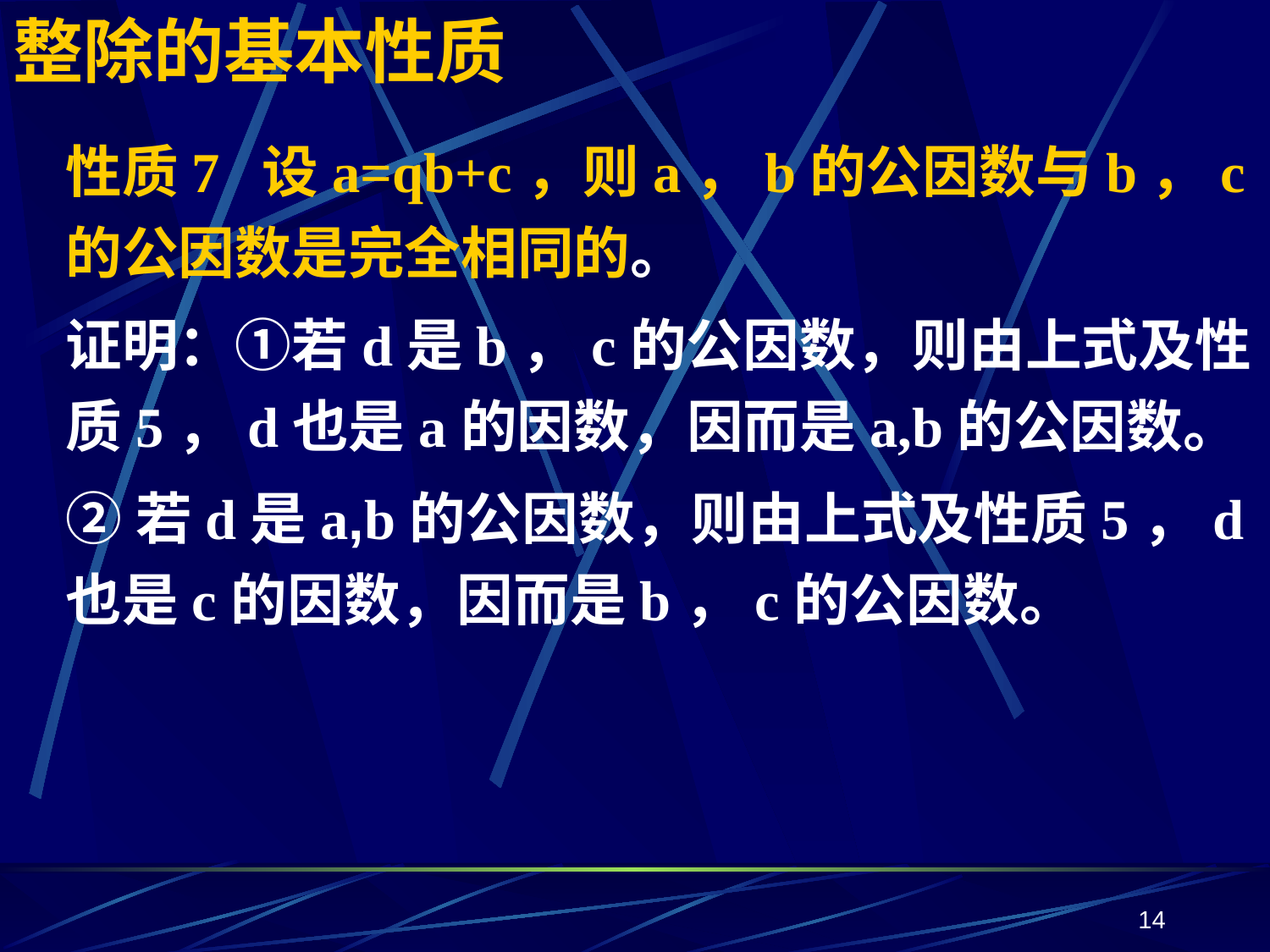

# 整除的基本性质
性质7  设a=qb+c，则a，b的公因数与b，c的公因数是完全相同的。
证明：①若d是b，c的公因数，则由上式及性质5，d也是a的因数，因而是a,b的公因数。
②若d是a,b的公因数，则由上式及性质5，d也是c的因数，因而是b，c的公因数。
14